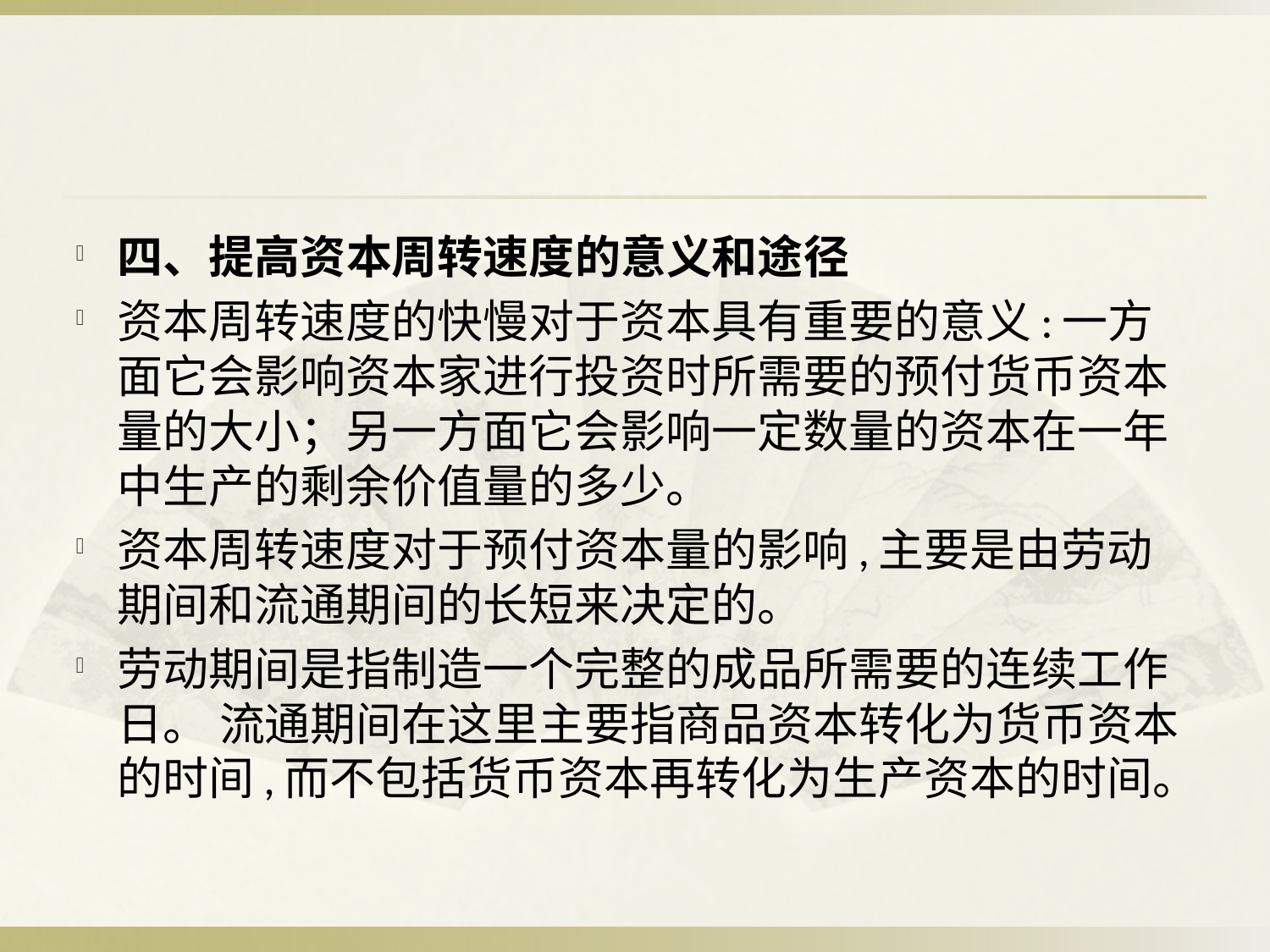

#
四、提高资本周转速度的意义和途径
资本周转速度的快慢对于资本具有重要的意义:一方面它会影响资本家进行投资时所需要的预付货币资本量的大小；另一方面它会影响一定数量的资本在一年中生产的剩余价值量的多少。
资本周转速度对于预付资本量的影响,主要是由劳动期间和流通期间的长短来决定的。
劳动期间是指制造一个完整的成品所需要的连续工作日。 流通期间在这里主要指商品资本转化为货币资本的时间,而不包括货币资本再转化为生产资本的时间。